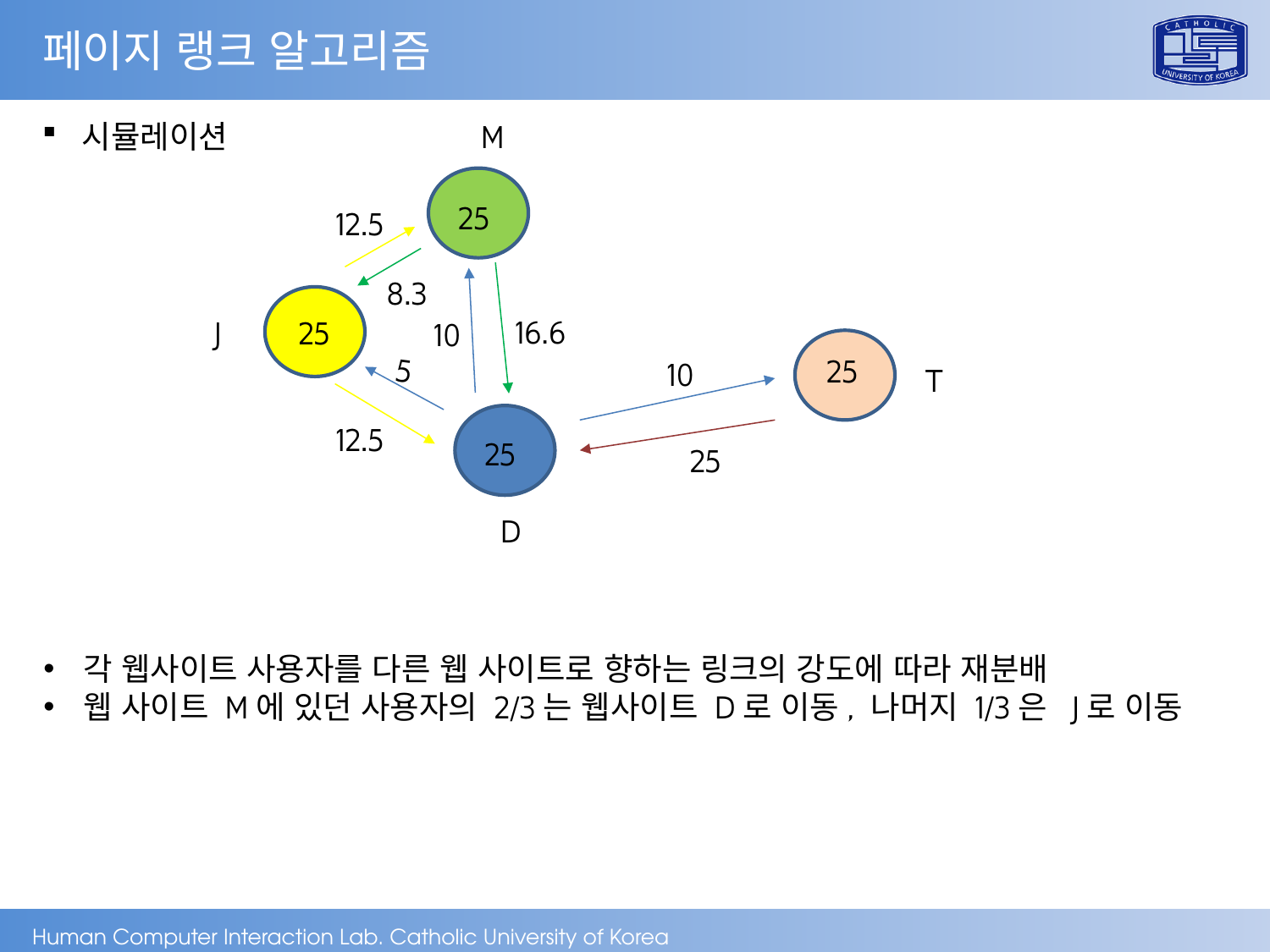

페이지 랭크 알고리즘
시뮬레이션
M

J
T
D
25
12.5
8.3
16.6
25
10
25
5
10
12.5
25
25
각 웹사이트 사용자를 다른 웹 사이트로 향하는 링크의 강도에 따라 재분배
웹 사이트 M에 있던 사용자의 2/3는 웹사이트 D로 이동, 나머지 1/3은  J로 이동